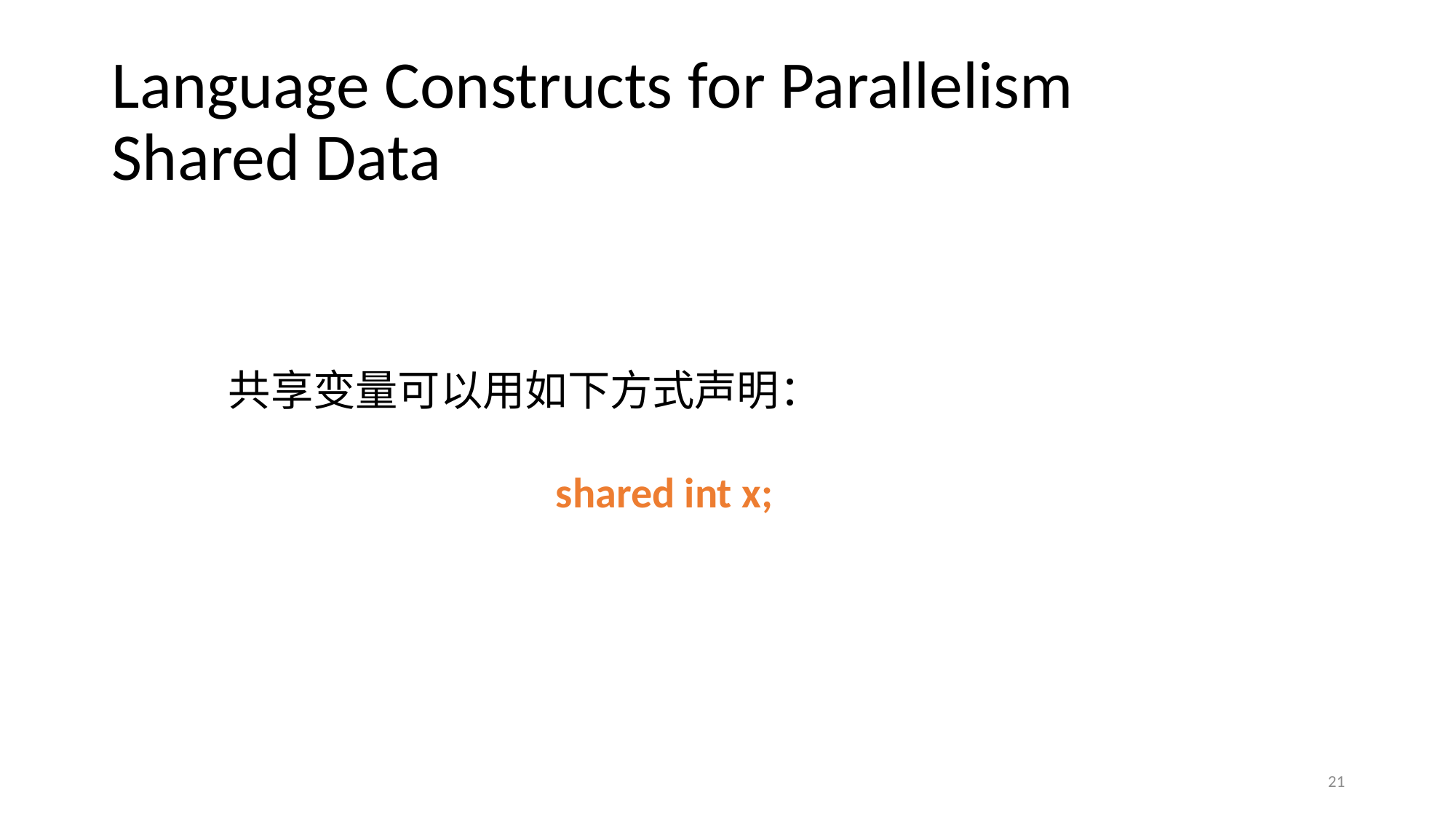

# Language Constructs for Parallelism Shared Data

共享变量可以用如下方式声明：

			shared int x;
21